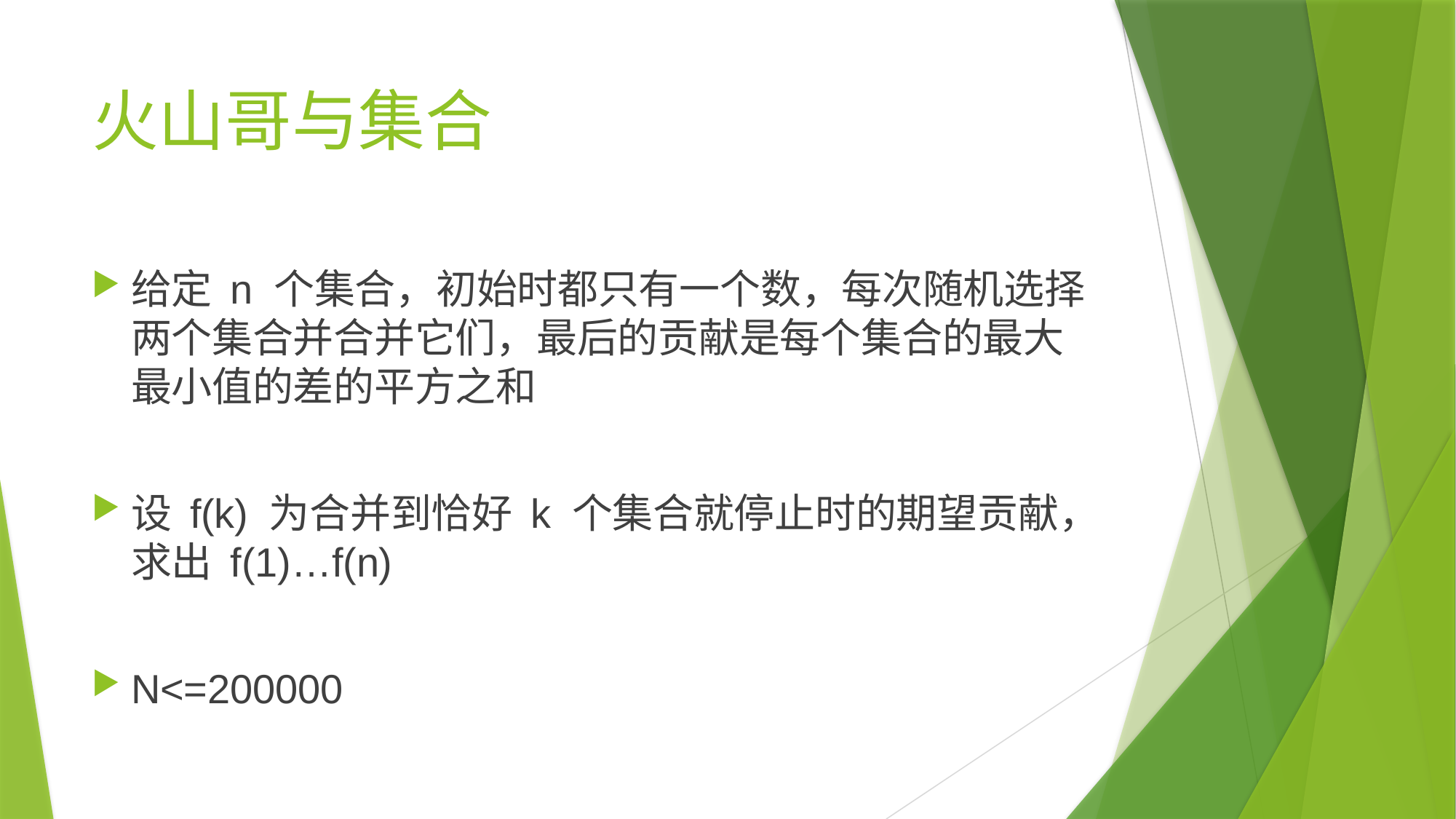

# 火山哥与集合
给定 n 个集合，初始时都只有一个数，每次随机选择两个集合并合并它们，最后的贡献是每个集合的最大最小值的差的平方之和

设 f(k) 为合并到恰好 k 个集合就停止时的期望贡献，求出 f(1)…f(n)

N<=200000